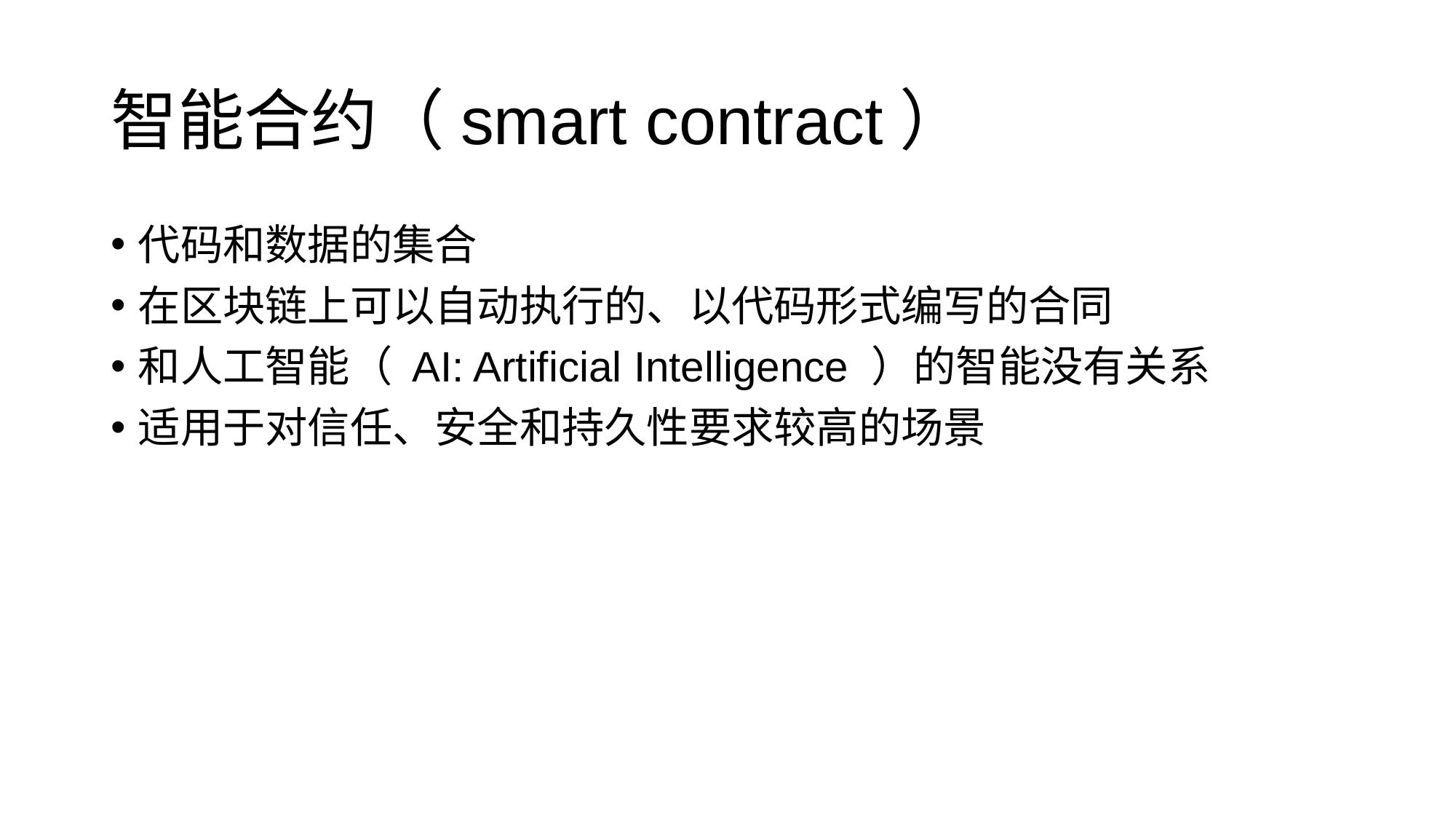

# 智能合约（smart contract）
代码和数据的集合
在区块链上可以自动执行的、以代码形式编写的合同
和人工智能（ AI: Artificial Intelligence ）的智能没有关系
适用于对信任、安全和持久性要求较高的场景